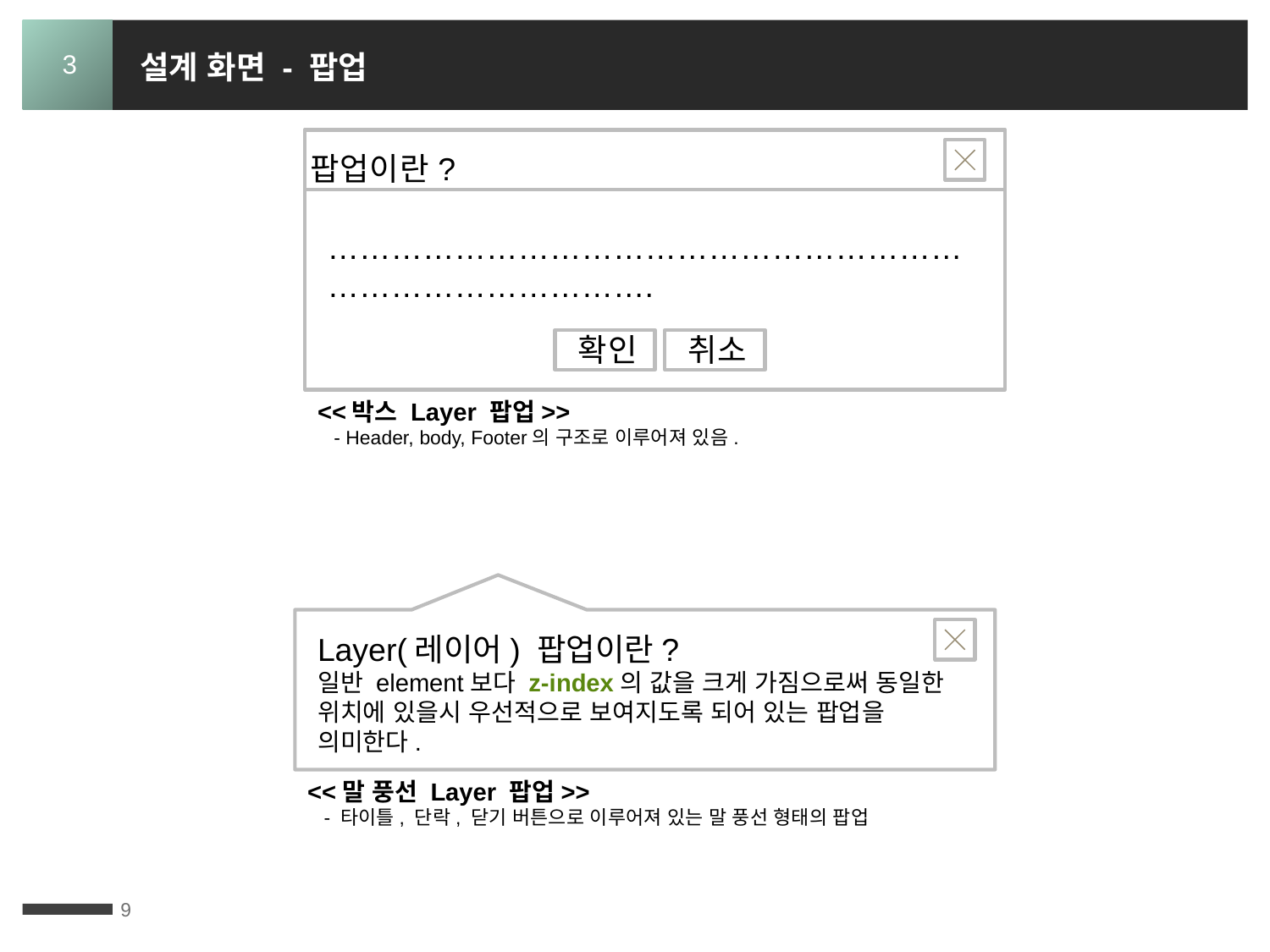

설계 화면 - 팝업
3

팝업이란?

……………………………………………………………………………….
확인
취소
<<박스 Layer 팝업>>
   - Header, body, Footer의 구조로 이루어져 있음.

Layer(레이어) 팝업이란?
일반 element보다 z-index의 값을 크게 가짐으로써 동일한 위치에 있을시 우선적으로 보여지도록 되어 있는 팝업을 의미한다.
<<말 풍선 Layer 팝업>>
   - 타이틀, 단락, 닫기 버튼으로 이루어져 있는 말 풍선 형태의 팝업
9